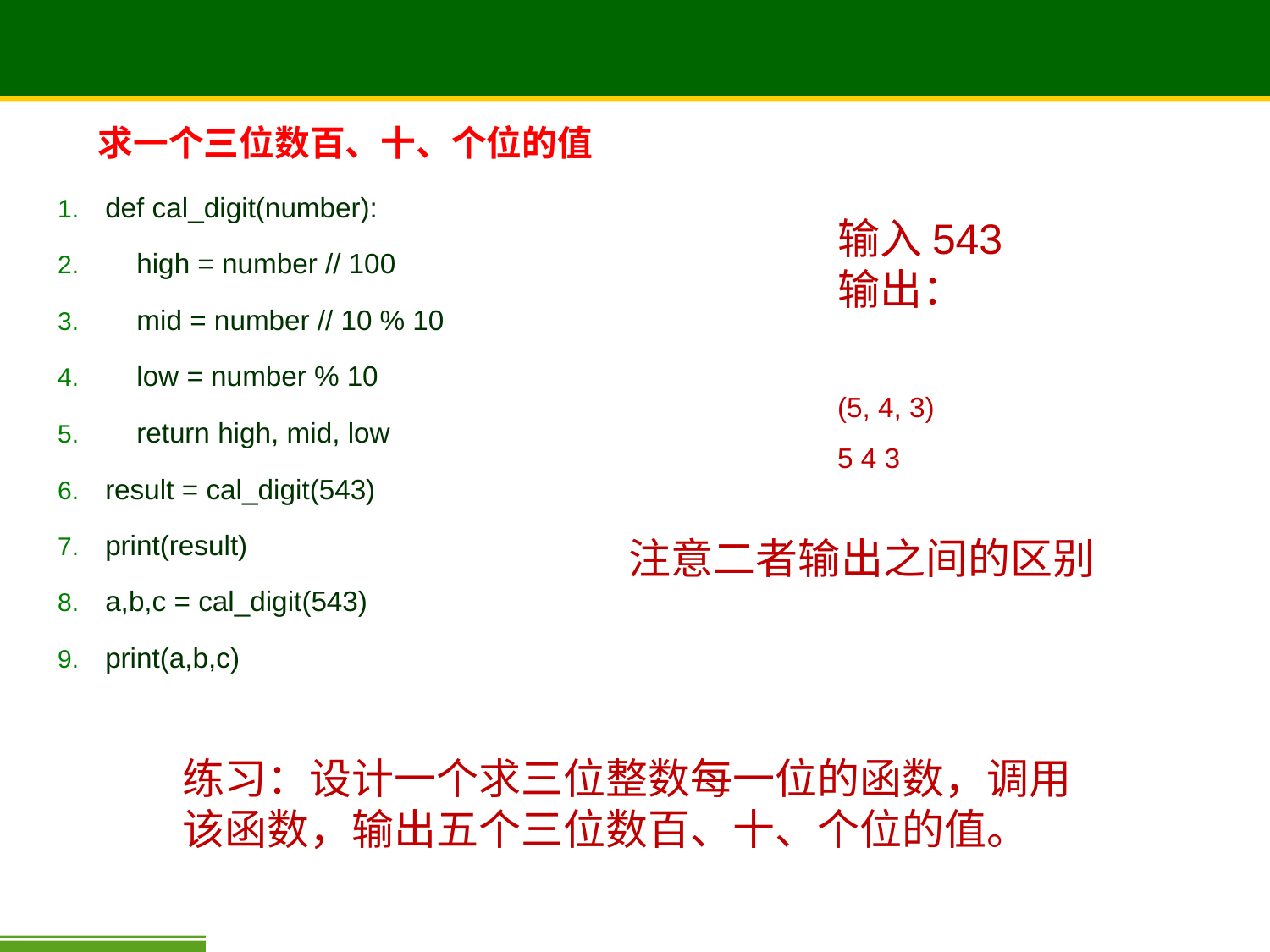

#
求一个三位数百、十、个位的值
def cal_digit(number):
    high = number // 100
    mid = number // 10 % 10
    low = number % 10
    return high, mid, low
result = cal_digit(543)
print(result)
a,b,c = cal_digit(543)
print(a,b,c)
输入543
输出：
(5, 4, 3)
5 4 3
注意二者输出之间的区别
练习：设计一个求三位整数每一位的函数，调用该函数，输出五个三位数百、十、个位的值。